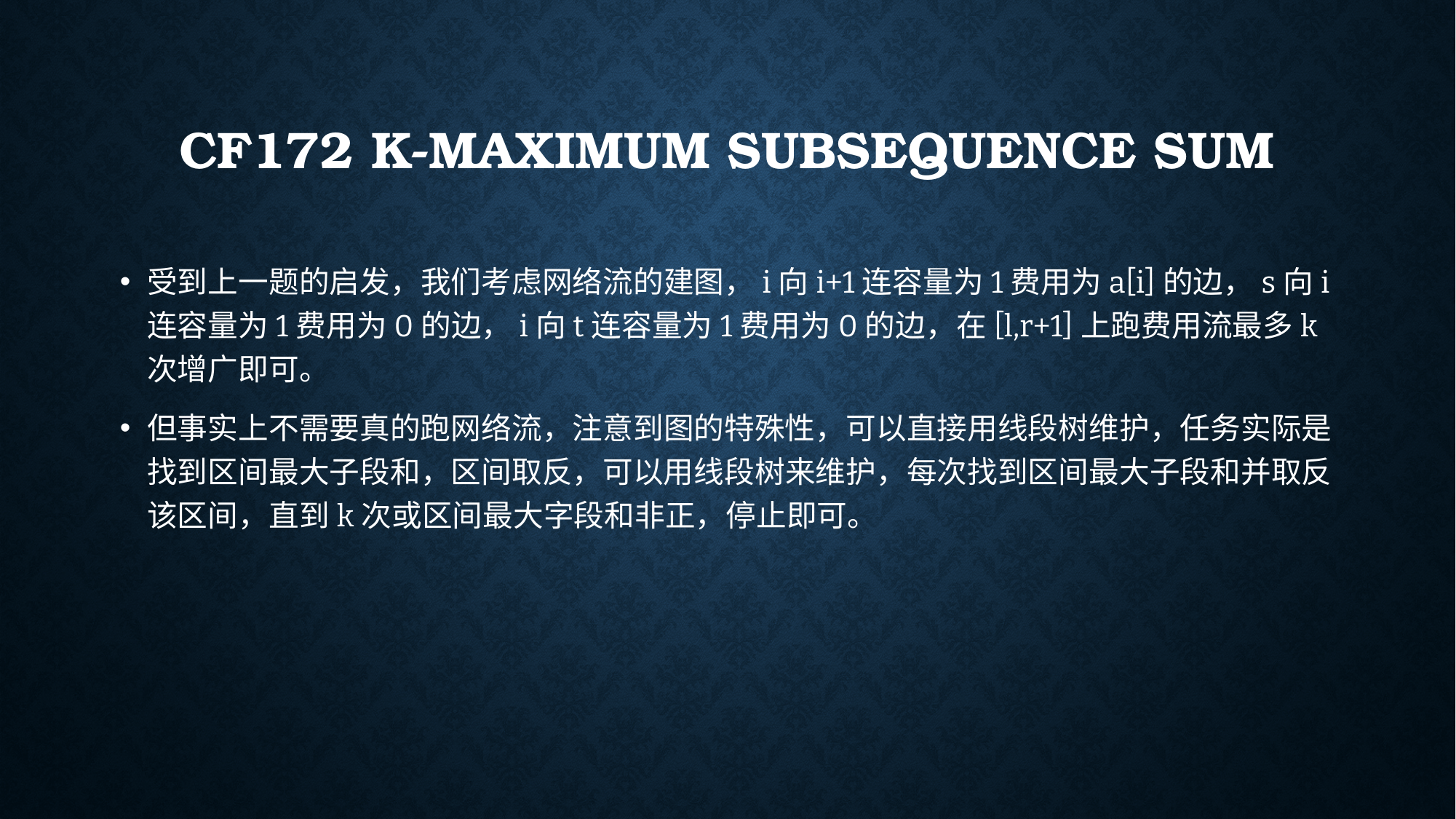

# Cf172 k-Maximum Subsequence Sum
受到上一题的启发，我们考虑网络流的建图，i向i+1连容量为1费用为a[i]的边，s向i连容量为1费用为0的边，i向t连容量为1费用为0的边，在[l,r+1]上跑费用流最多k次增广即可。
但事实上不需要真的跑网络流，注意到图的特殊性，可以直接用线段树维护，任务实际是找到区间最大子段和，区间取反，可以用线段树来维护，每次找到区间最大子段和并取反该区间，直到k次或区间最大字段和非正，停止即可。